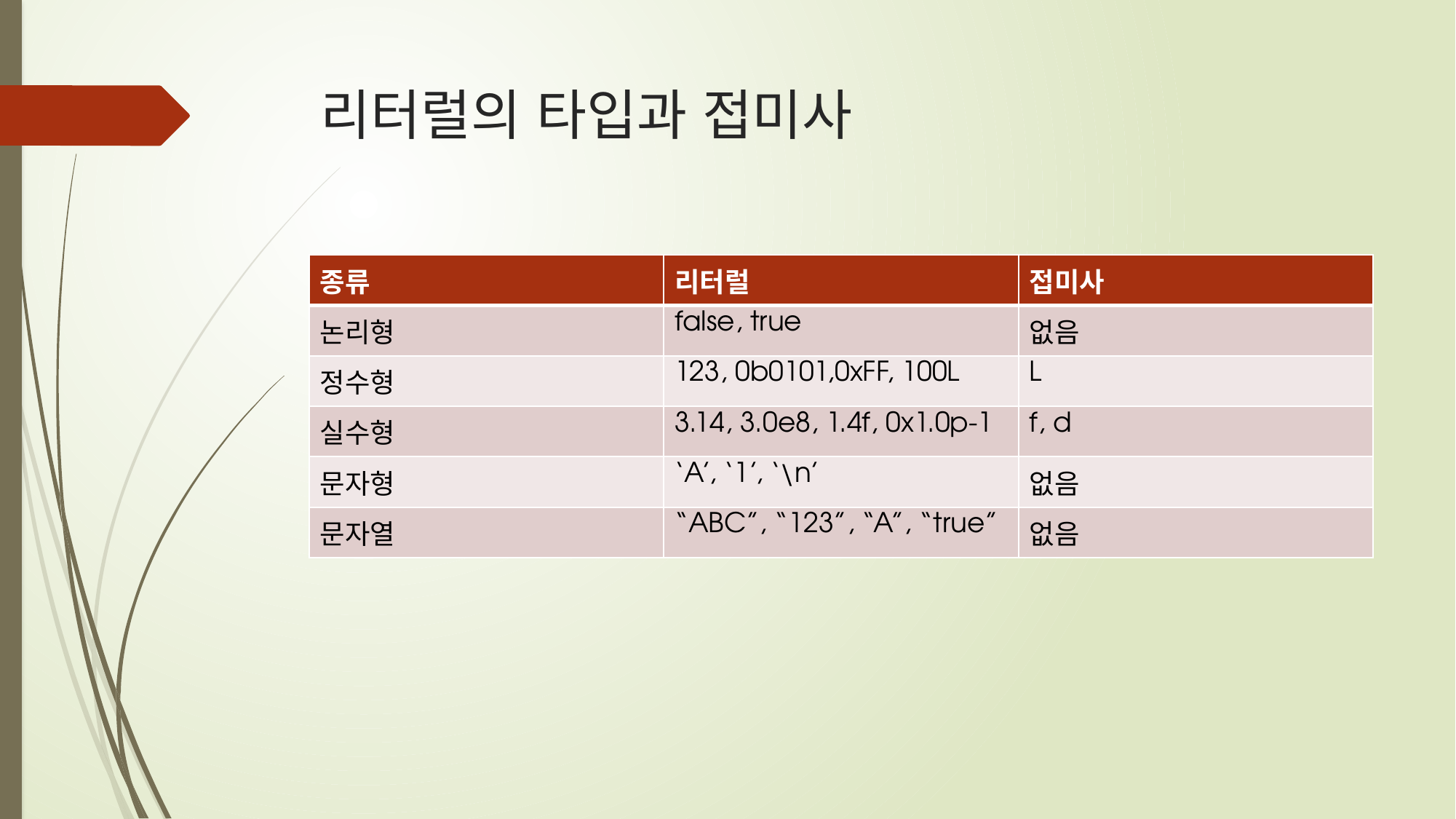

# 리터럴의 타입과 접미사
| 종류 | 리터럴 | 접미사 |
| --- | --- | --- |
| 논리형 | false, true | 없음 |
| 정수형 | 123, 0b0101,0xFF, 100L | L |
| 실수형 | 3.14, 3.0e8, 1.4f, 0x1.0p-1 | f, d |
| 문자형 | ‘A’, ‘1’, ‘\n’ | 없음 |
| 문자열 | “ABC”, “123”, “A”, “true” | 없음 |